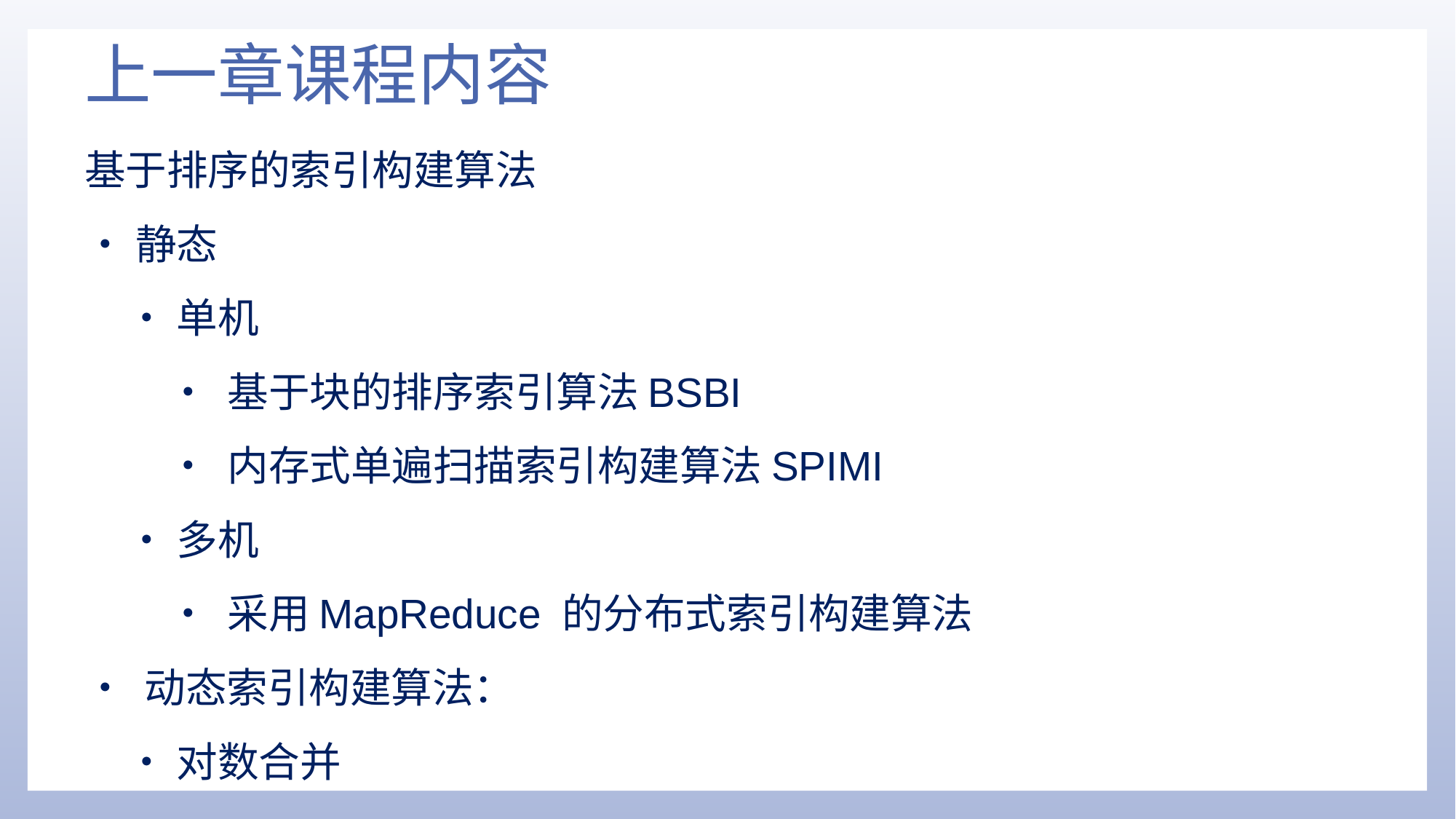

# 上一章课程内容
基于排序的索引构建算法
•静态
•单机
• 基于块的排序索引算法BSBI
• 内存式单遍扫描索引构建算法SPIMI
•多机
• 采用MapReduce 的分布式索引构建算法
• 动态索引构建算法：
•对数合并